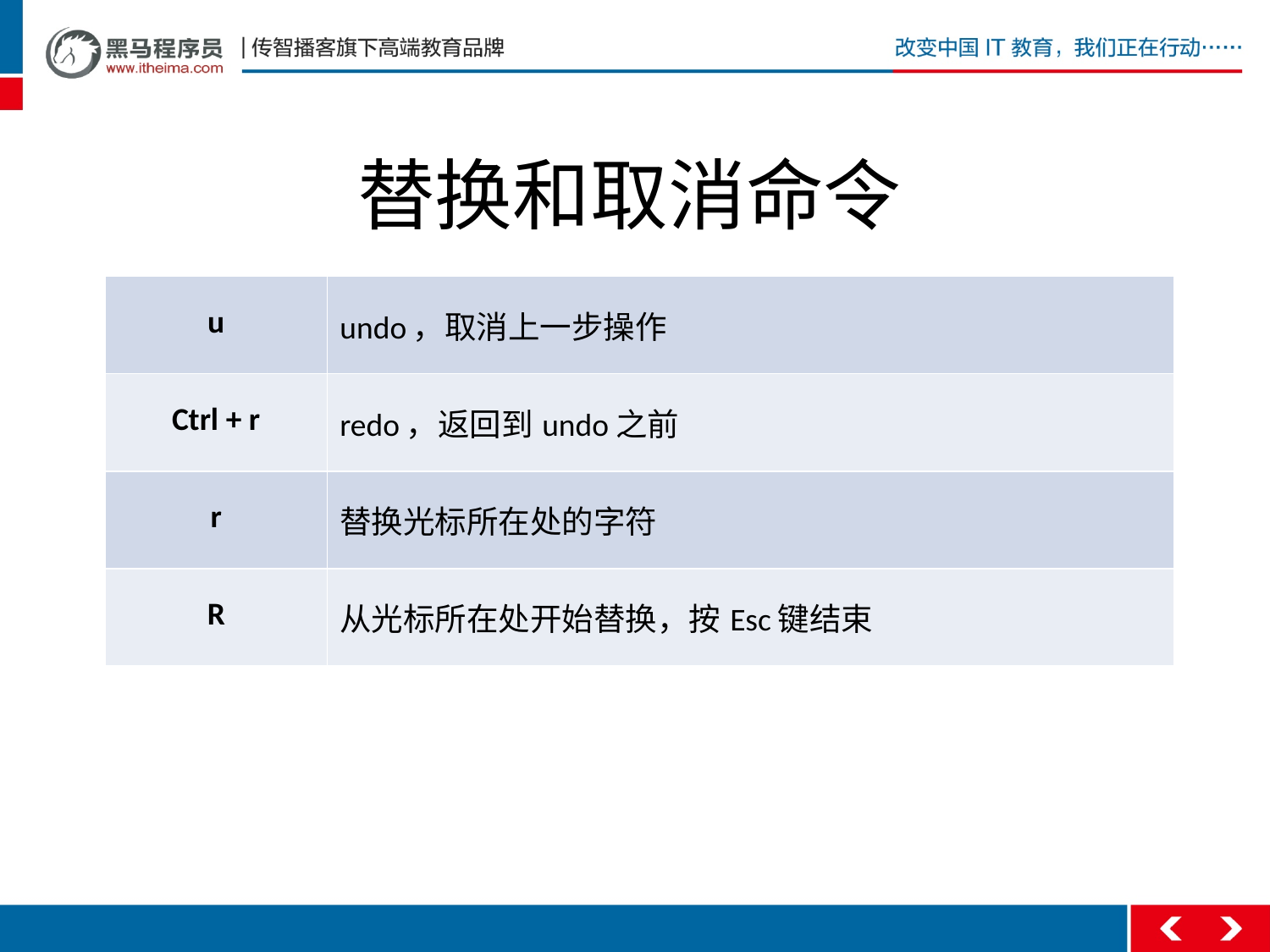

# 替换和取消命令
| u | undo，取消上一步操作 |
| --- | --- |
| Ctrl + r | redo，返回到undo之前 |
| r | 替换光标所在处的字符 |
| R | 从光标所在处开始替换，按Esc键结束 |